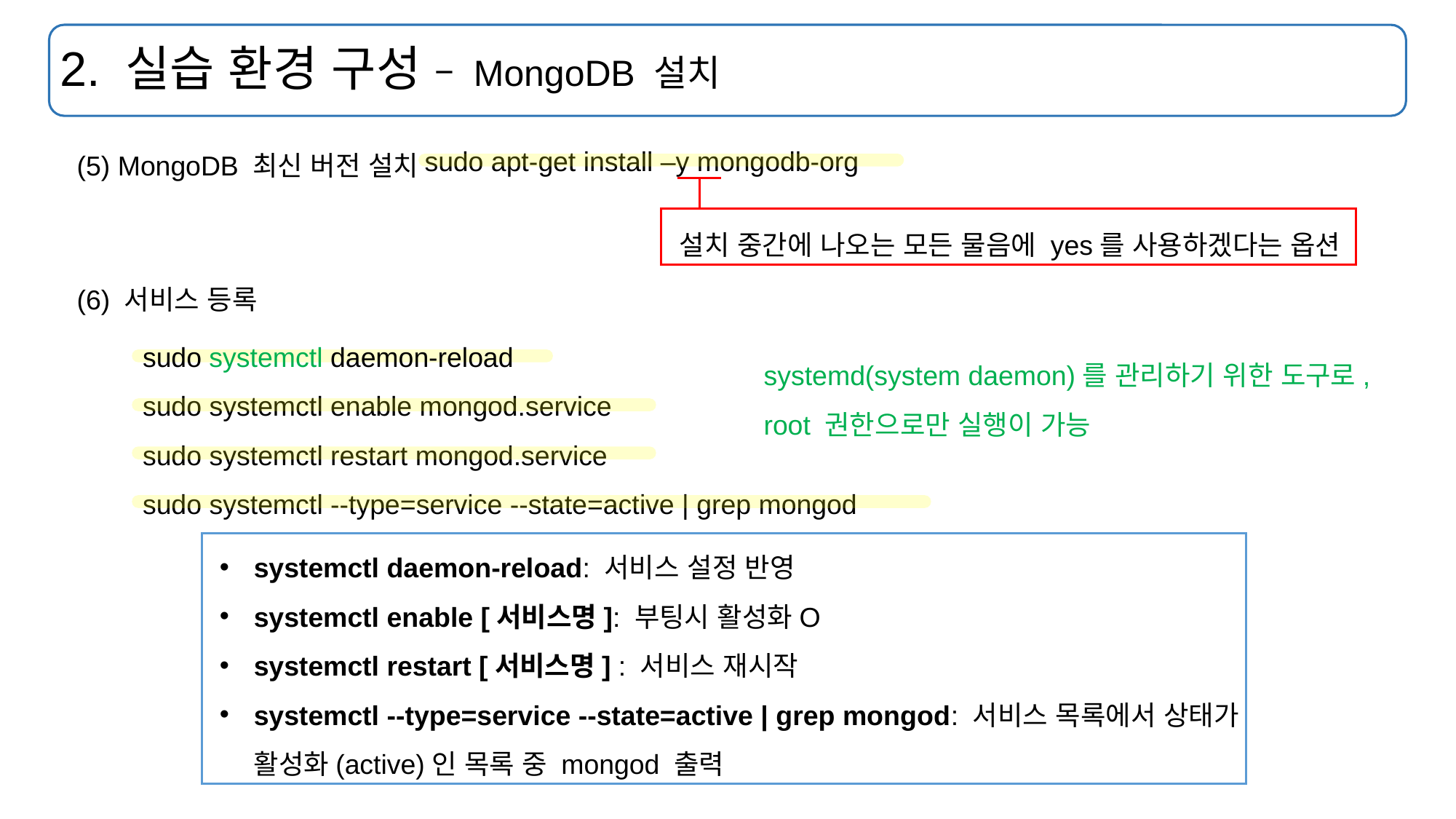

# 2. 실습 환경 구성 – MongoDB 설치
sudo apt-get install –y mongodb-org
(5) MongoDB 최신 버전 설치

설치 중간에 나오는 모든 물음에 yes를 사용하겠다는 옵션

(6) 서비스 등록
sudo systemctl daemon-reload
sudo systemctl enable mongod.service
sudo systemctl restart mongod.service
sudo systemctl --type=service --state=active | grep mongod
systemd(system daemon)를 관리하기 위한 도구로,
root 권한으로만 실행이 가능

systemctl daemon-reload: 서비스 설정 반영
systemctl enable [서비스명]: 부팅시 활성화O
systemctl restart [서비스명] : 서비스 재시작
systemctl --type=service --state=active | grep mongod: 서비스 목록에서 상태가 활성화(active)인 목록 중 mongod 출력